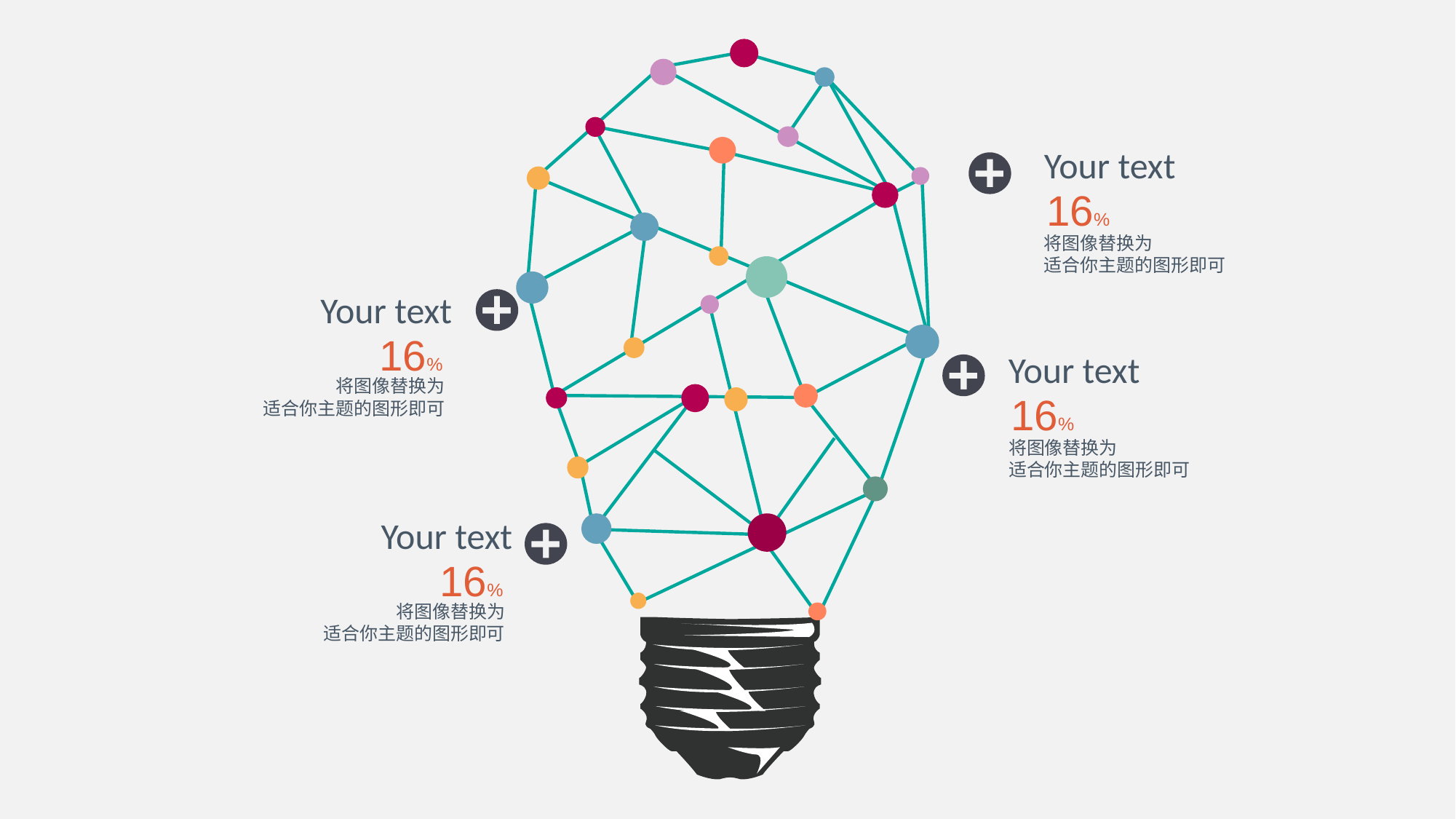

Your text

16%
将图像替换为
适合你主题的图形即可
Your text

16%
Your text

将图像替换为
适合你主题的图形即可
16%
将图像替换为
适合你主题的图形即可
Your text

16%
将图像替换为
适合你主题的图形即可